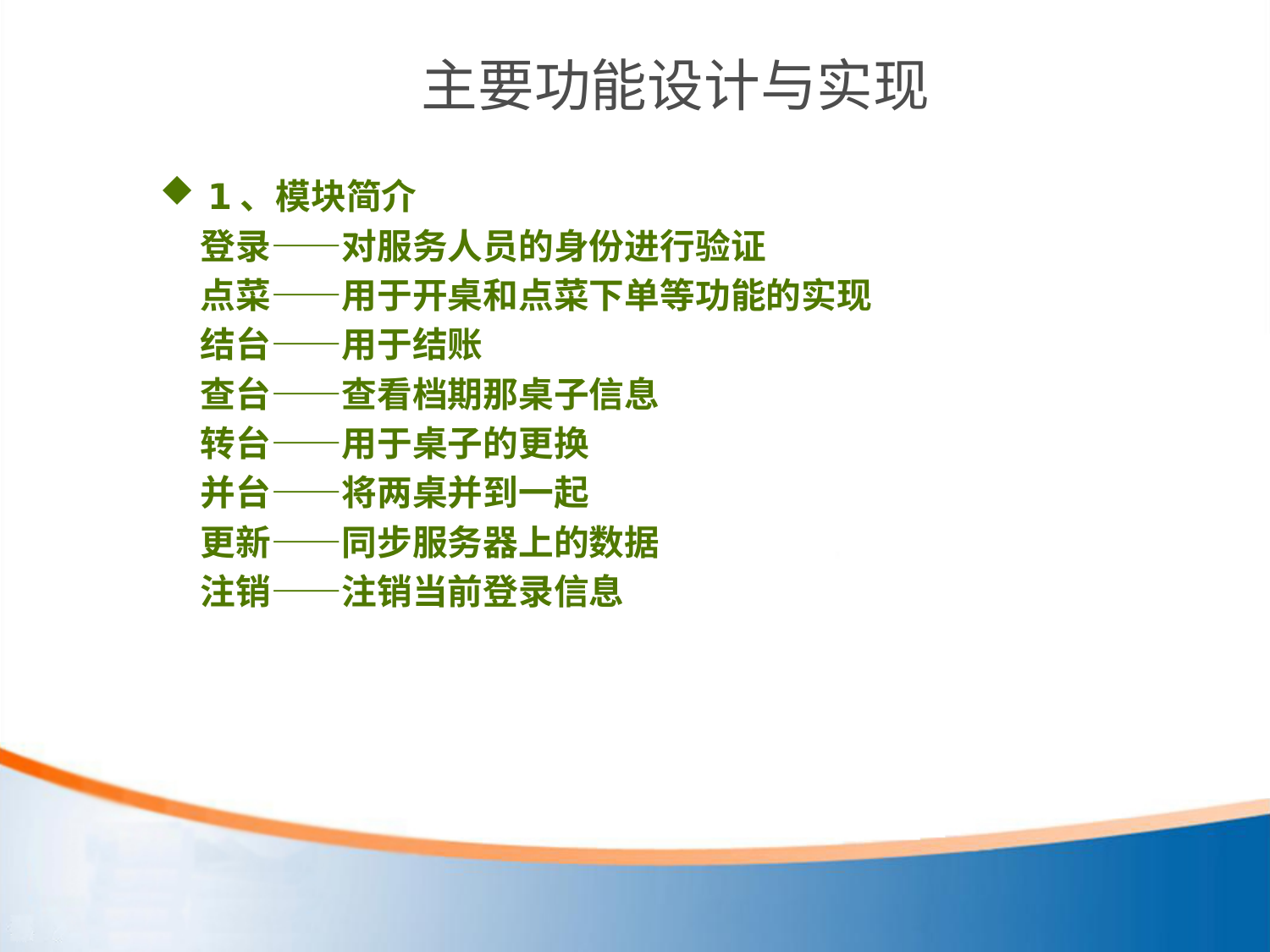

# 主要功能设计与实现
1、模块简介
    登录——对服务人员的身份进行验证
    点菜——用于开桌和点菜下单等功能的实现
    结台——用于结账
    查台——查看档期那桌子信息
    转台——用于桌子的更换
    并台——将两桌并到一起
    更新——同步服务器上的数据
    注销——注销当前登录信息